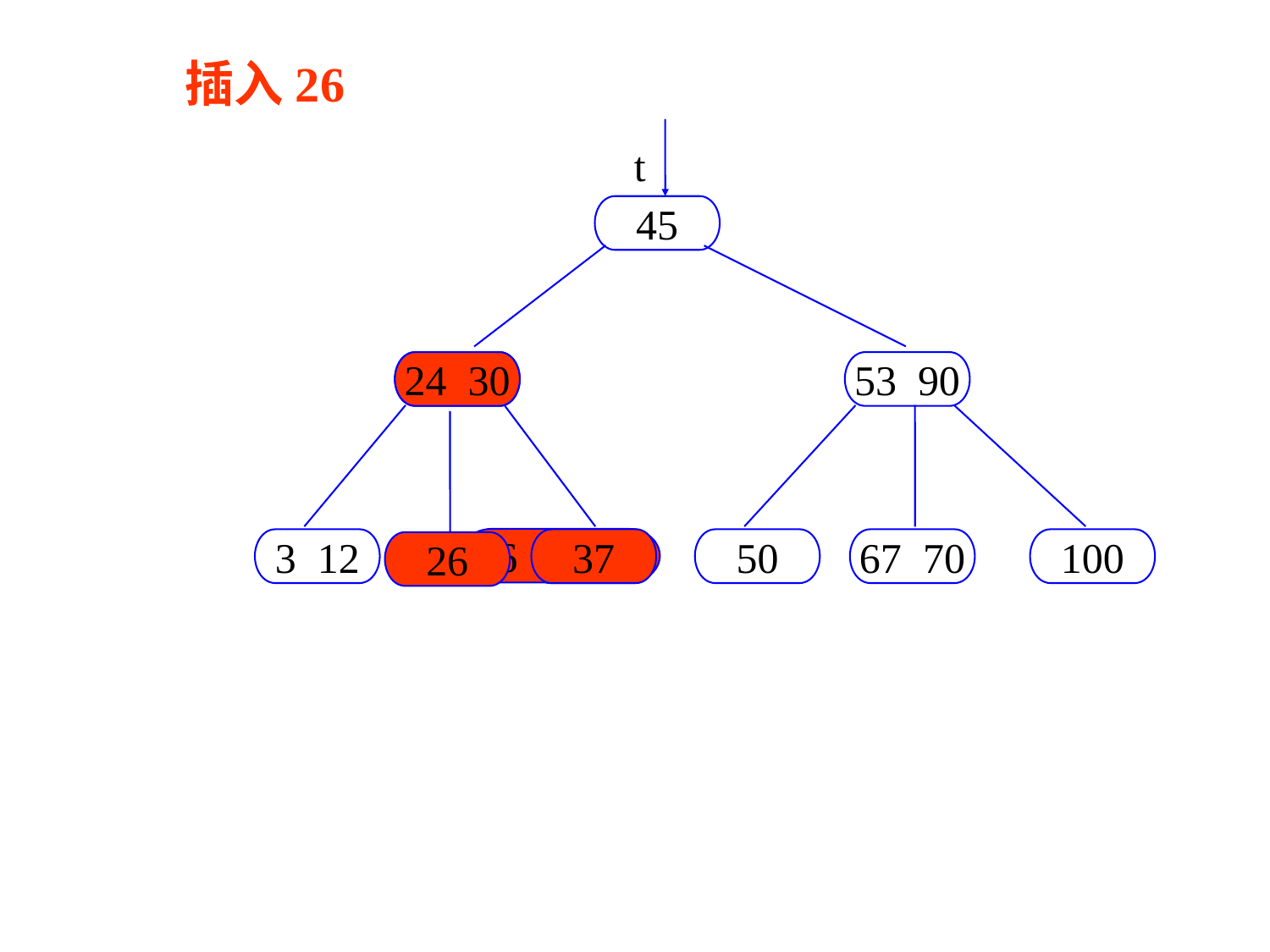

插入26

t
45

24
24  30
53  90

26  30  37
3  12
30  37
37
50
67  70
100
26